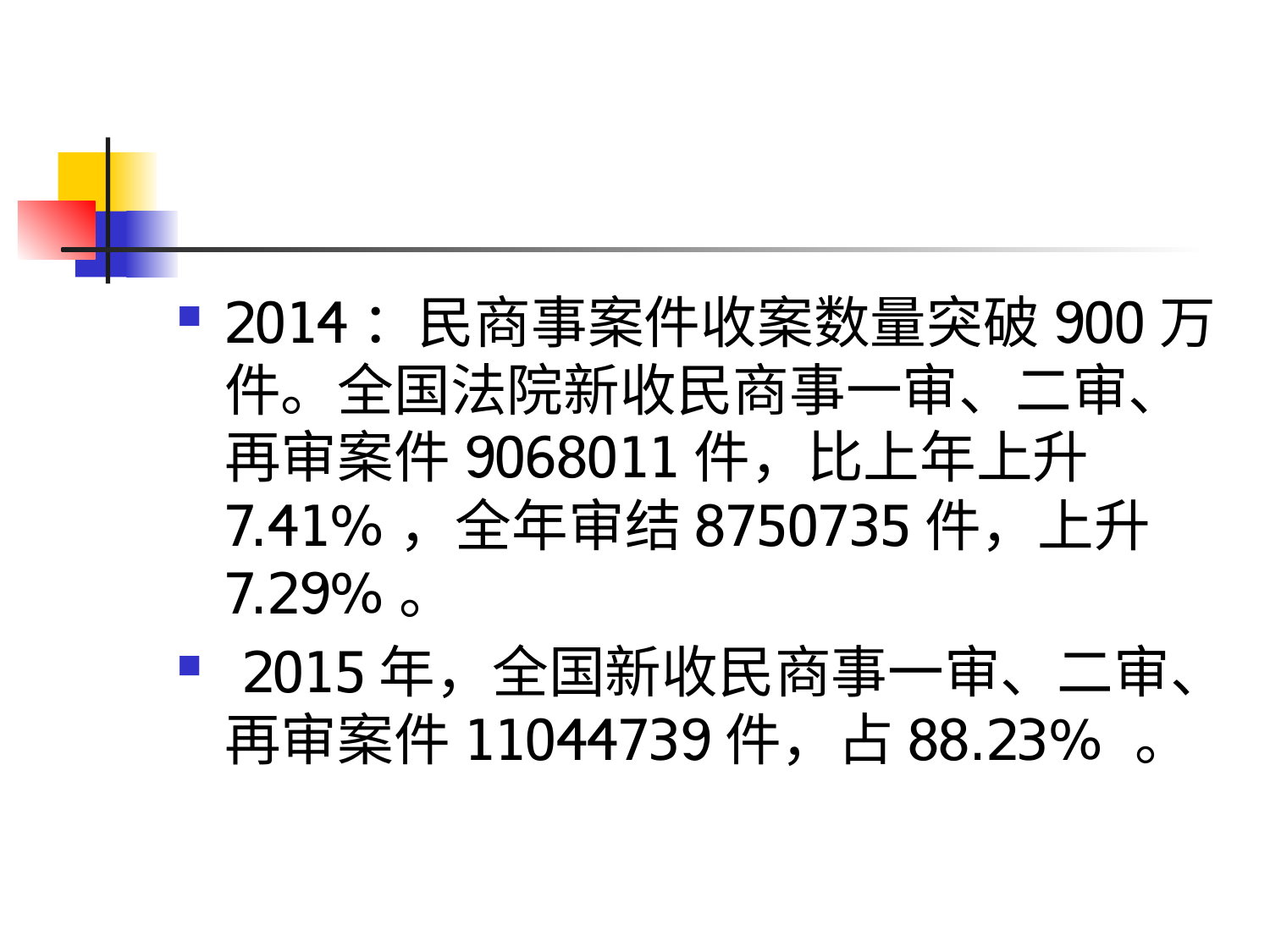

#
2014：民商事案件收案数量突破900万件。全国法院新收民商事一审、二审、再审案件9068011件，比上年上升7.41%，全年审结8750735件，上升7.29%。
 2015年，全国新收民商事一审、二审、再审案件11044739件，占88.23% 。